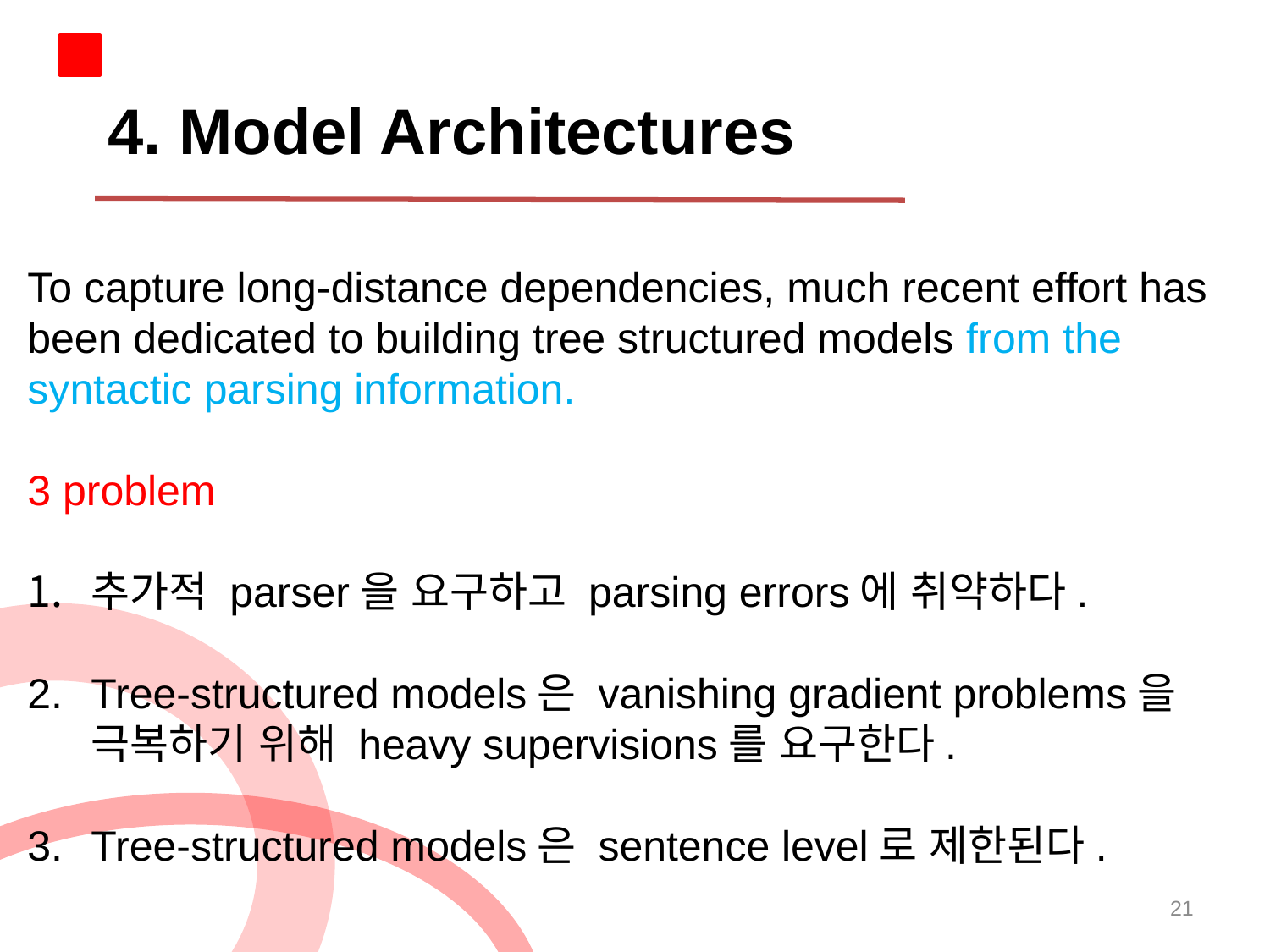

4. Model Architectures
To capture long-distance dependencies, much recent effort has been dedicated to building tree structured models from the syntactic parsing information.

3 problem

추가적 parser을 요구하고 parsing errors에 취약하다.

Tree-structured models은 vanishing gradient problems을 극복하기 위해 heavy supervisions를 요구한다.

Tree-structured models은 sentence level로 제한된다.

21